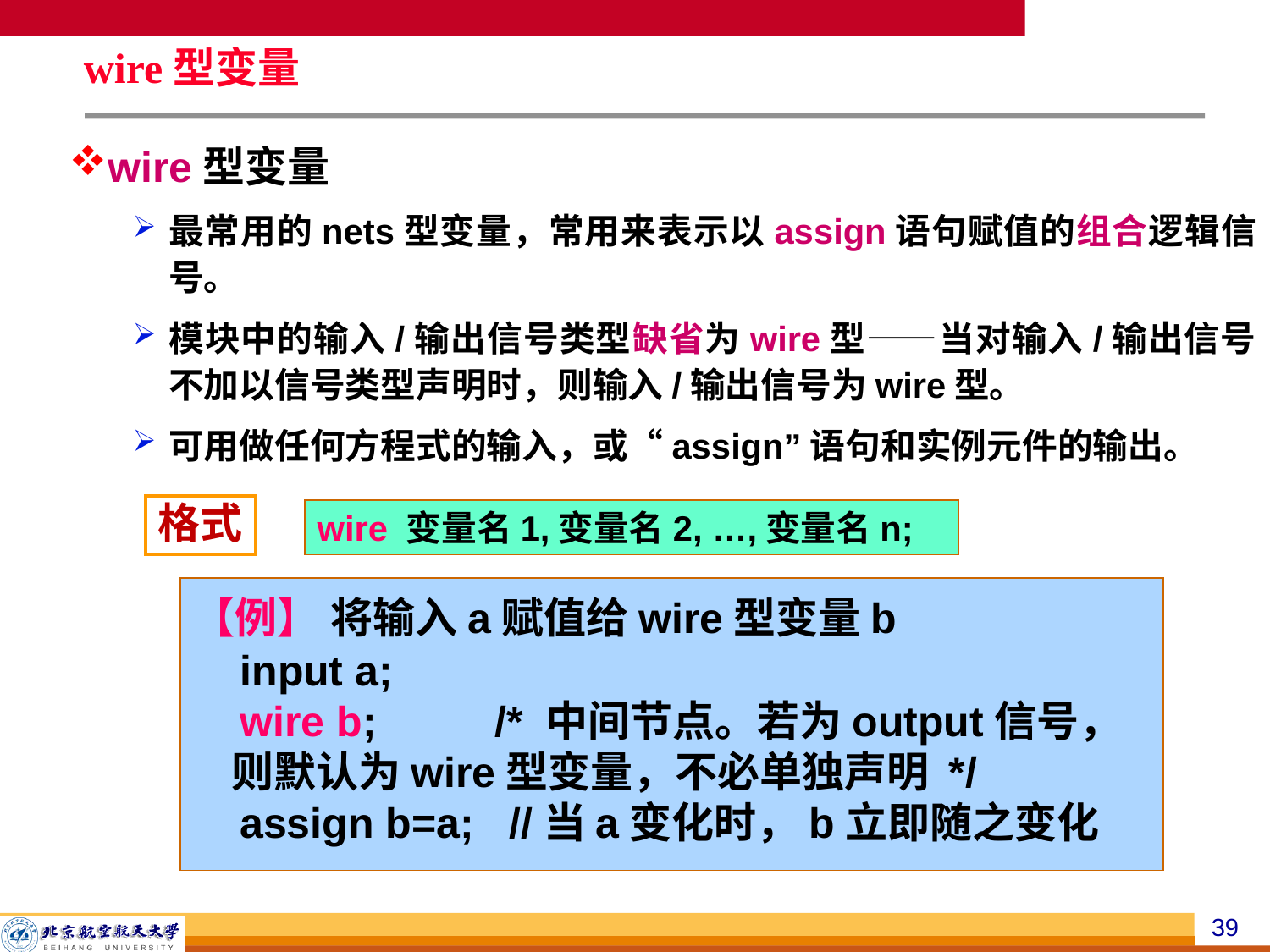

# wire型变量
wire型变量
最常用的nets型变量，常用来表示以assign语句赋值的组合逻辑信号。
模块中的输入/输出信号类型缺省为wire型——当对输入/输出信号不加以信号类型声明时，则输入/输出信号为wire型。
可用做任何方程式的输入，或“assign”语句和实例元件的输出。
格式
wire 变量名1,变量名2, …,变量名n;
【例】 将输入a赋值给wire型变量b
    input a;
    wire b;          /* 中间节点。若为output信号，则默认为wire型变量，不必单独声明 */
    assign b=a;   //当a变化时，b立即随之变化